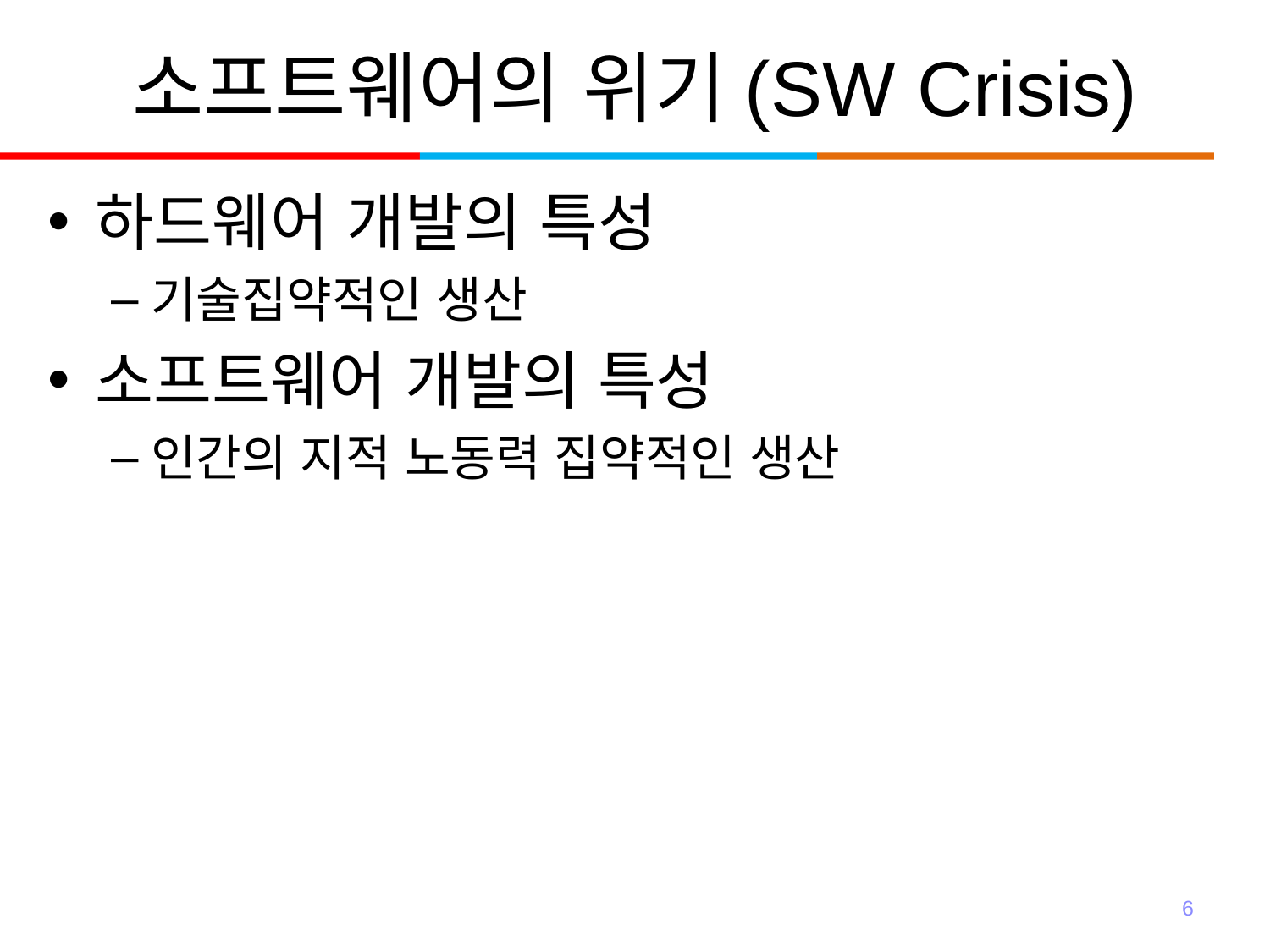

# 소프트웨어의 위기(SW Crisis)
하드웨어 개발의 특성
기술집약적인 생산
소프트웨어 개발의 특성
인간의 지적 노동력 집약적인 생산

6